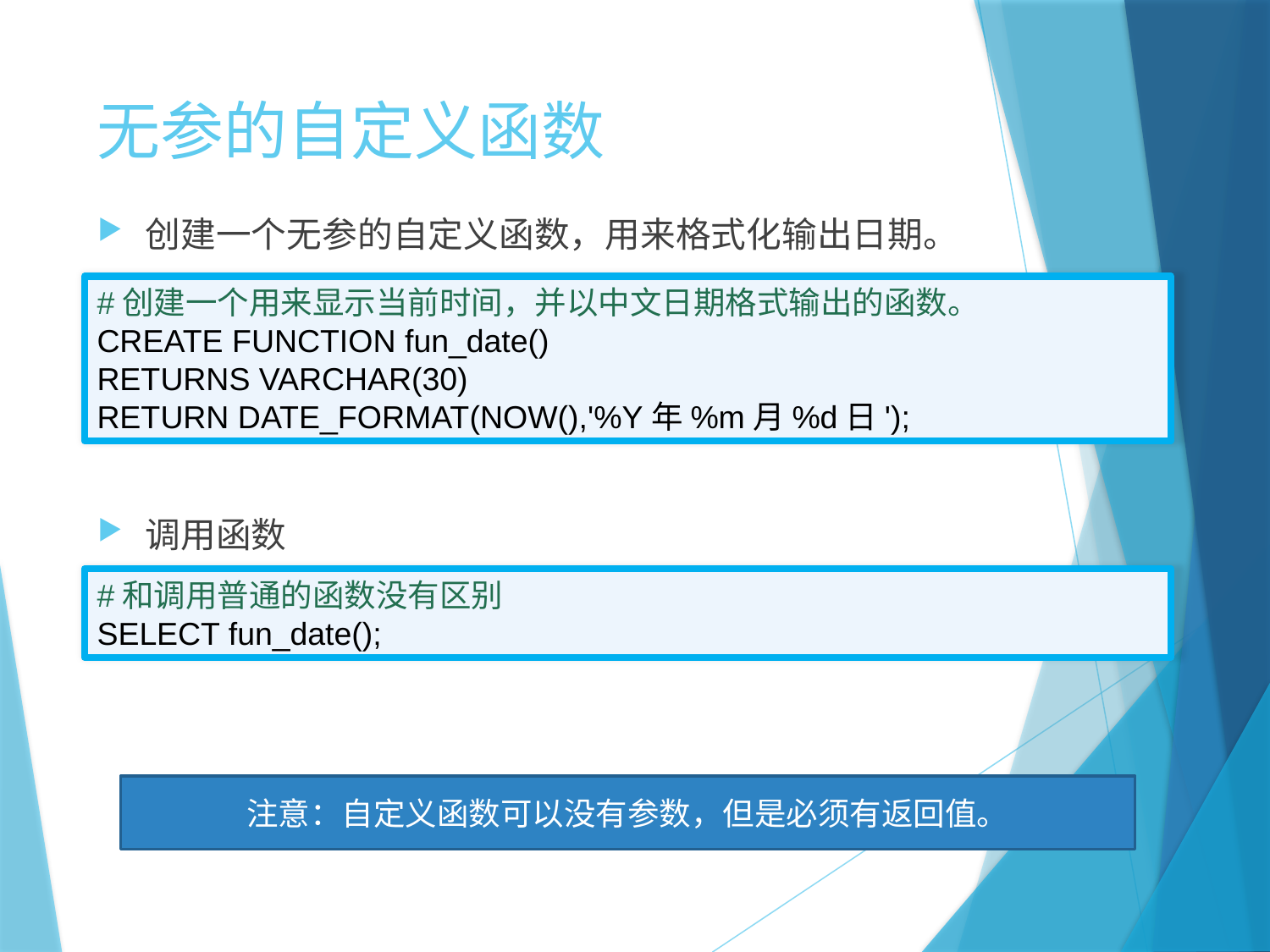

# 无参的自定义函数
创建一个无参的自定义函数，用来格式化输出日期。

调用函数

#创建一个用来显示当前时间，并以中文日期格式输出的函数。
CREATE FUNCTION fun_date()
RETURNS VARCHAR(30)
RETURN DATE_FORMAT(NOW(),'%Y年%m月%d日');
#和调用普通的函数没有区别
SELECT fun_date();
注意：自定义函数可以没有参数，但是必须有返回值。